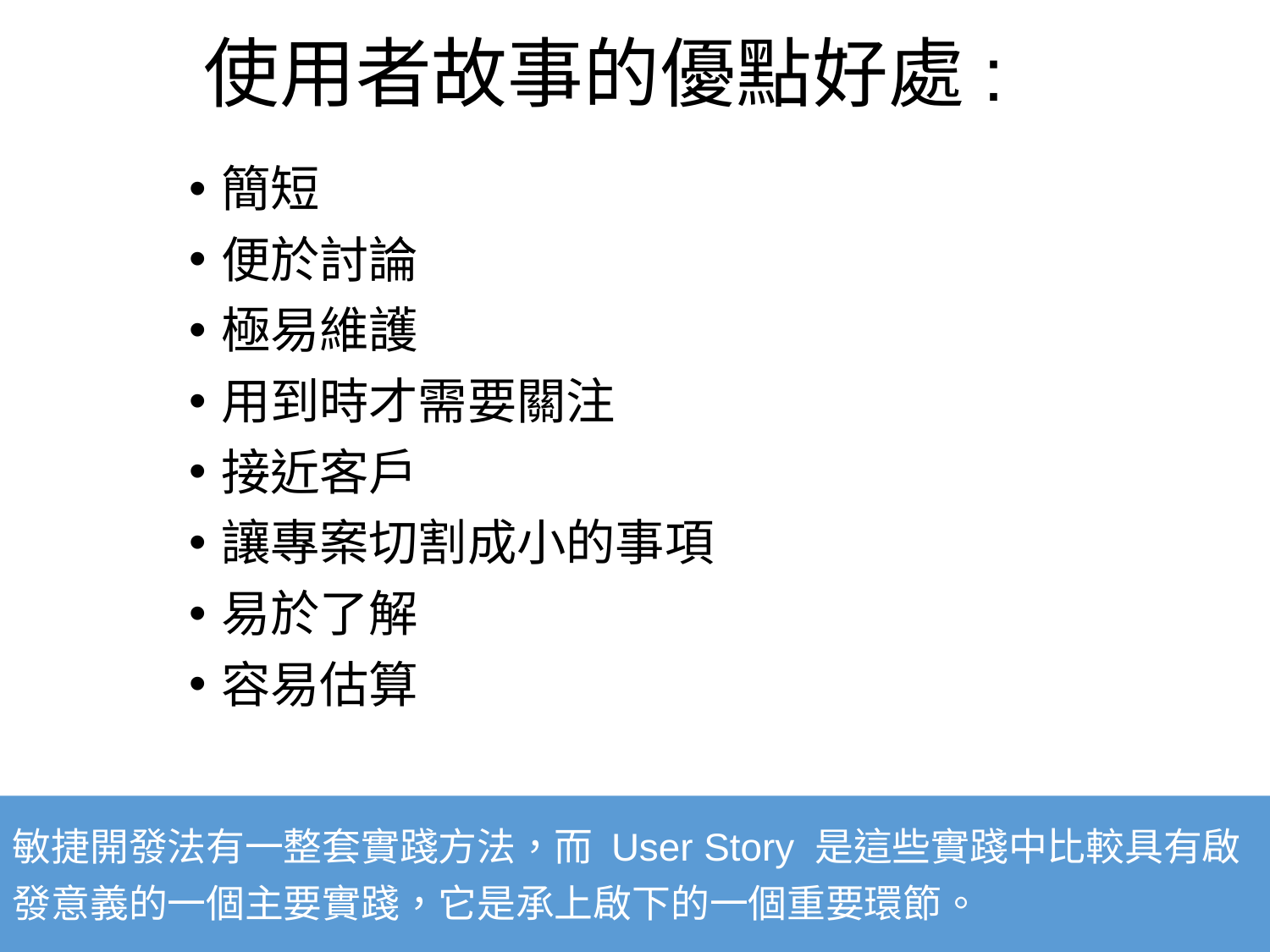

# 使用者故事的優點好處:
簡短
便於討論
極易維護
用到時才需要關注
接近客戶
讓專案切割成小的事項
易於了解
容易估算
敏捷開發法有一整套實踐方法，而 User Story 是這些實踐中比較具有啟
發意義的一個主要實踐，它是承上啟下的一個重要環節。